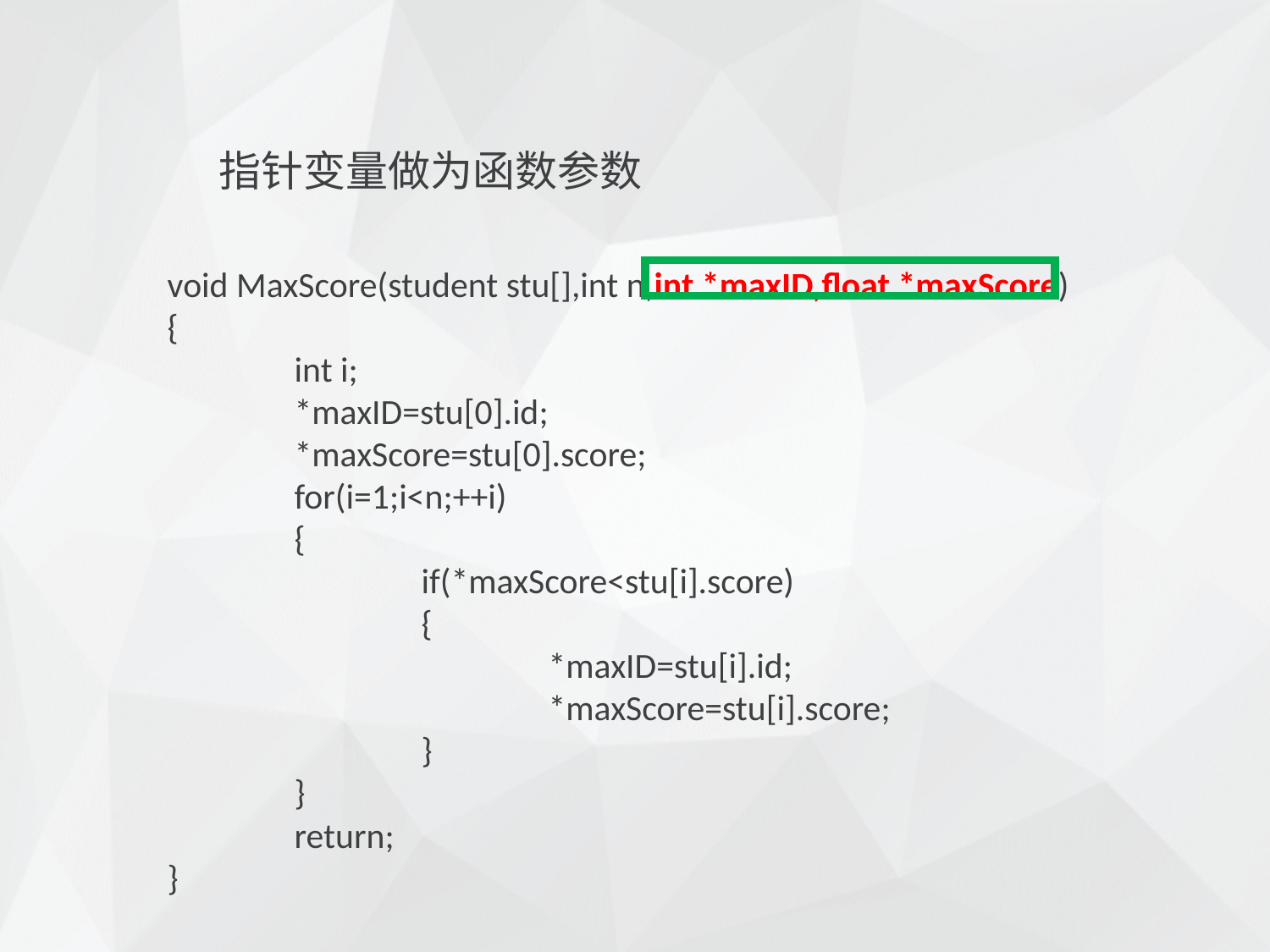

指针变量做为函数参数
void MaxScore(student stu[],int n,int *maxID,float *maxScore)
{
	int i;
	*maxID=stu[0].id;
	*maxScore=stu[0].score;
	for(i=1;i<n;++i)
	{
		if(*maxScore<stu[i].score)
		{
			*maxID=stu[i].id;
			*maxScore=stu[i].score;
		}
	}
	return;
}